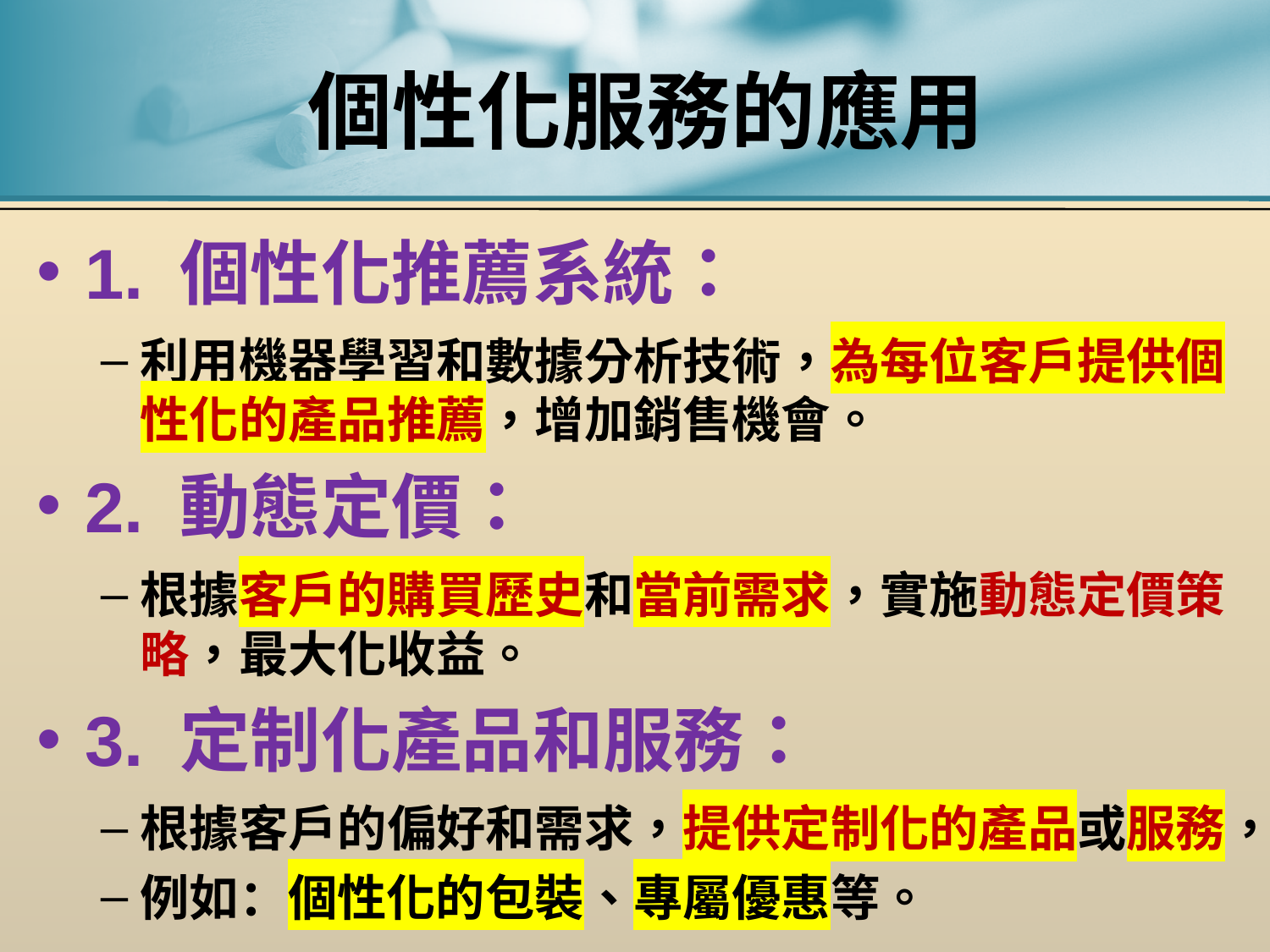

# 個性化服務的應用
1. 個性化推薦系統：
利用機器學習和數據分析技術，為每位客戶提供個性化的產品推薦，增加銷售機會。
2. 動態定價：
根據客戶的購買歷史和當前需求，實施動態定價策略，最大化收益。
3. 定制化產品和服務：
根據客戶的偏好和需求，提供定制化的產品或服務，
例如：個性化的包裝、專屬優惠等。